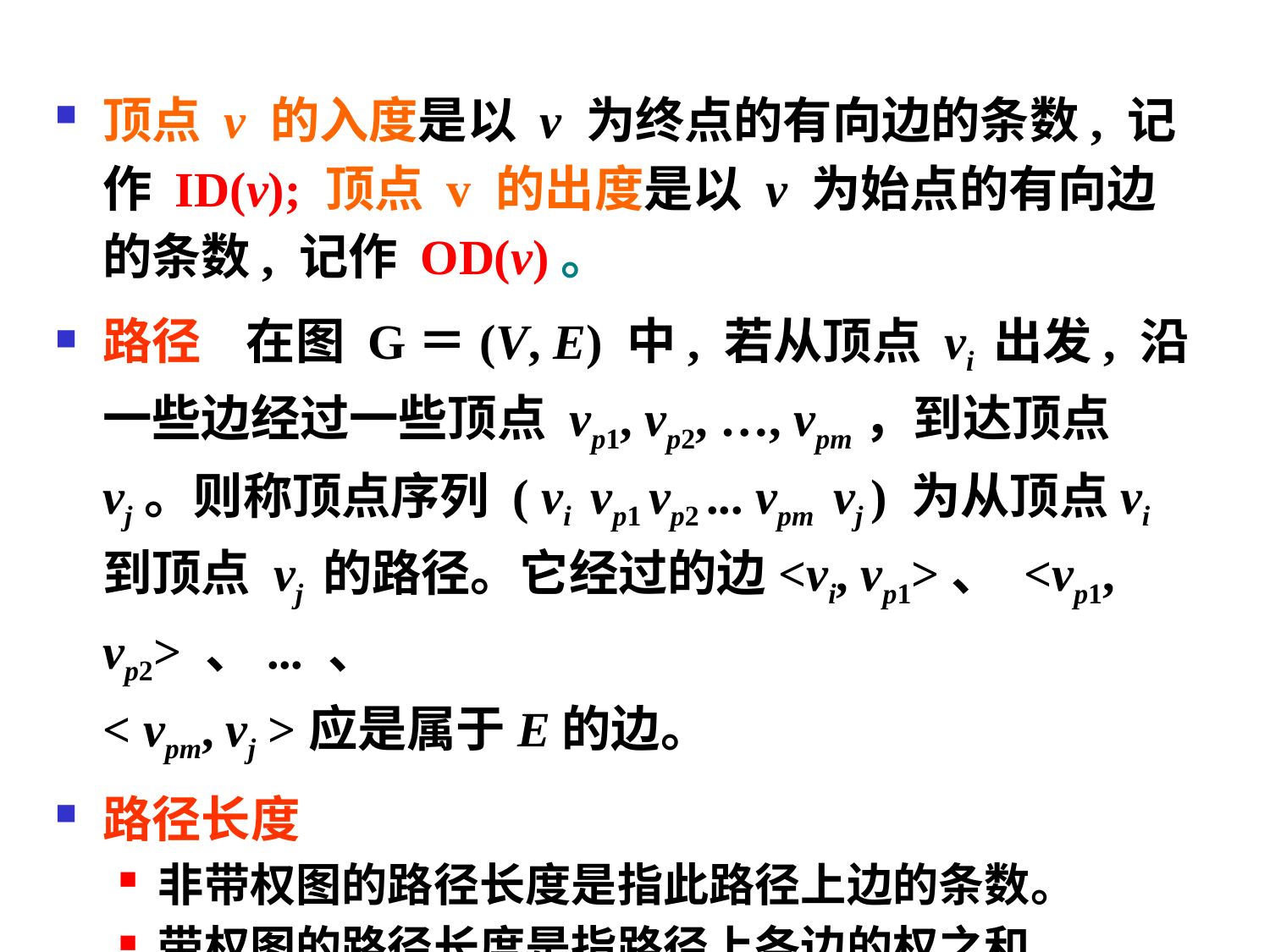

顶点 v 的入度是以 v 为终点的有向边的条数, 记作 ID(v); 顶点 v 的出度是以 v 为始点的有向边的条数, 记作 OD(v)。
路径    在图 G＝(V, E) 中, 若从顶点 vi 出发, 沿一些边经过一些顶点 vp1, vp2, …, vpm，到达顶点vj。则称顶点序列 ( vi  vp1 vp2 ... vpm  vj ) 为从顶点vi 到顶点 vj 的路径。它经过的边<vi, vp1>、 <vp1, vp2> 、... 、
< vpm, vj >应是属于E的边。
路径长度
非带权图的路径长度是指此路径上边的条数。
带权图的路径长度是指路径上各边的权之和。